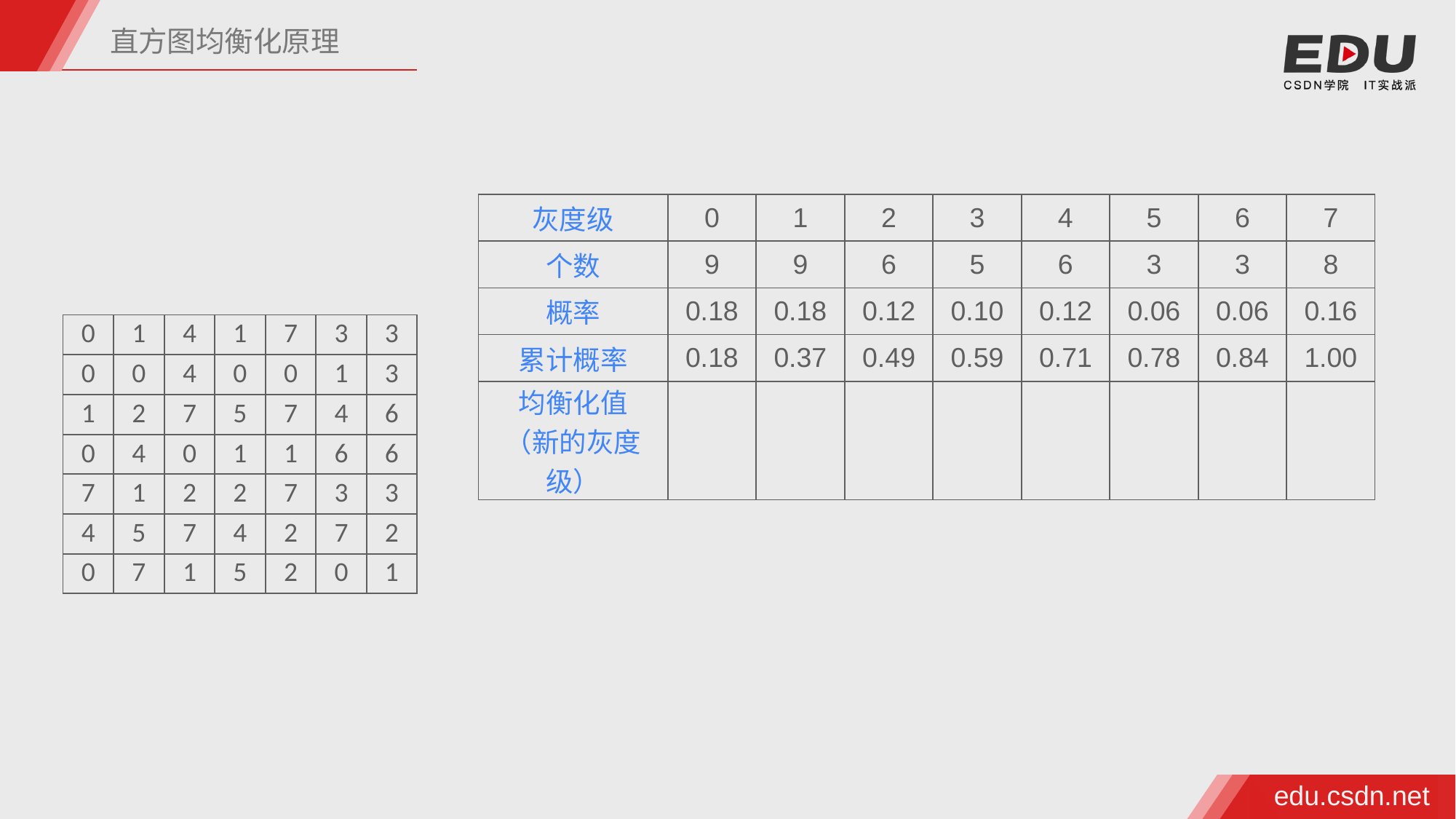

直方图均衡化原理
| 灰度级 | 0 | 1 | 2 | 3 | 4 | 5 | 6 | 7 |
| --- | --- | --- | --- | --- | --- | --- | --- | --- |
| 个数 | 9 | 9 | 6 | 5 | 6 | 3 | 3 | 8 |
| 概率 | 0.18 | 0.18 | 0.12 | 0.10 | 0.12 | 0.06 | 0.06 | 0.16 |
| 累计概率 | 0.18 | 0.37 | 0.49 | 0.59 | 0.71 | 0.78 | 0.84 | 1.00 |
| 均衡化值 （新的灰度级） |  |  |  |  |  |  |  |  |
| 0 | 1 | 4 | 1 | 7 | 3 | 3 |
| --- | --- | --- | --- | --- | --- | --- |
| 0 | 0 | 4 | 0 | 0 | 1 | 3 |
| 1 | 2 | 7 | 5 | 7 | 4 | 6 |
| 0 | 4 | 0 | 1 | 1 | 6 | 6 |
| 7 | 1 | 2 | 2 | 7 | 3 | 3 |
| 4 | 5 | 7 | 4 | 2 | 7 | 2 |
| 0 | 7 | 1 | 5 | 2 | 0 | 1 |